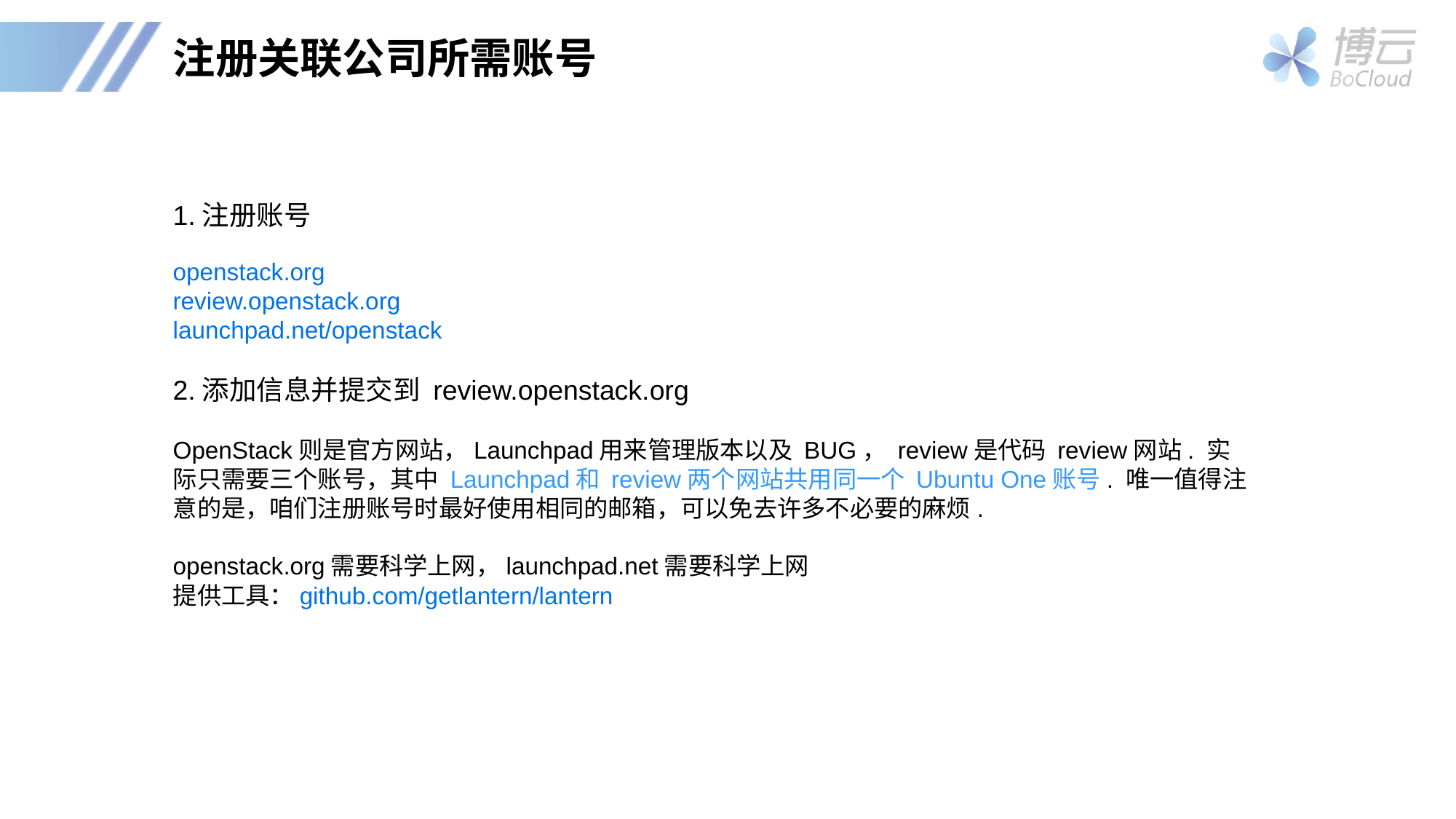

# 注册关联公司所需账号
1.注册账号

openstack.org
review.openstack.org
launchpad.net/openstack

2.添加信息并提交到 review.openstack.org

OpenStack则是官方网站，Launchpad用来管理版本以及 BUG， review是代码 review网站. 实际只需要三个账号，其中 Launchpad和 review两个网站共用同一个 Ubuntu One账号. 唯一值得注意的是，咱们注册账号时最好使用相同的邮箱，可以免去许多不必要的麻烦.

openstack.org需要科学上网，launchpad.net需要科学上网
提供工具：github.com/getlantern/lantern